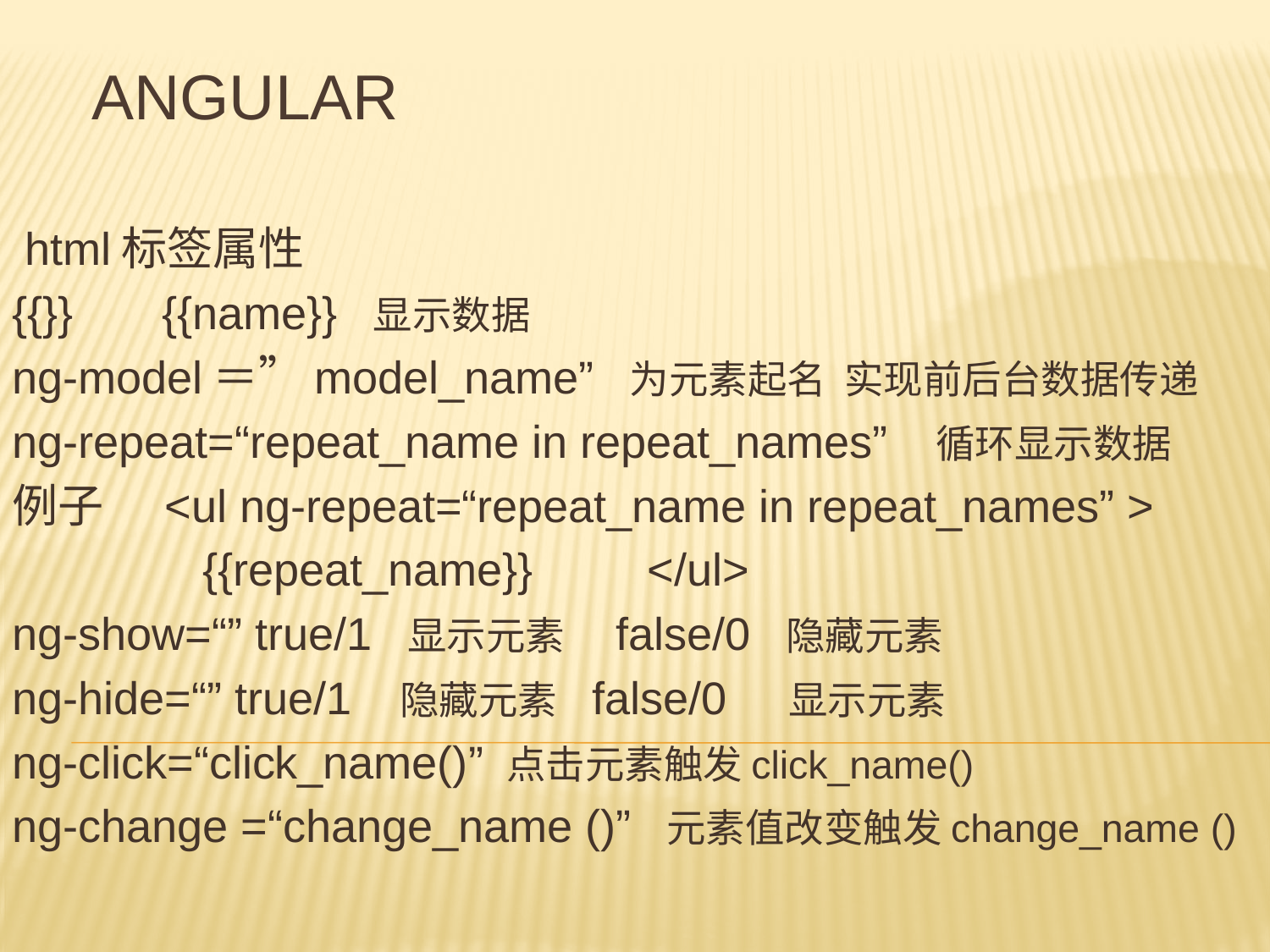

# Angular
 html标签属性
{{}}       {{name}}  显示数据
ng-model＝”model_name”  为元素起名  实现前后台数据传递
ng-repeat=“repeat_name in repeat_names”   循环显示数据
例子     <ul ng-repeat=“repeat_name in repeat_names” >
               {{repeat_name}}         </ul>
ng-show=“” true/1  显示元素    false/0  隐藏元素
ng-hide=“” true/1   隐藏元素   false/0    显示元素
ng-click=“click_name()” 点击元素触发click_name()
ng-change =“change_name ()”  元素值改变触发change_name ()